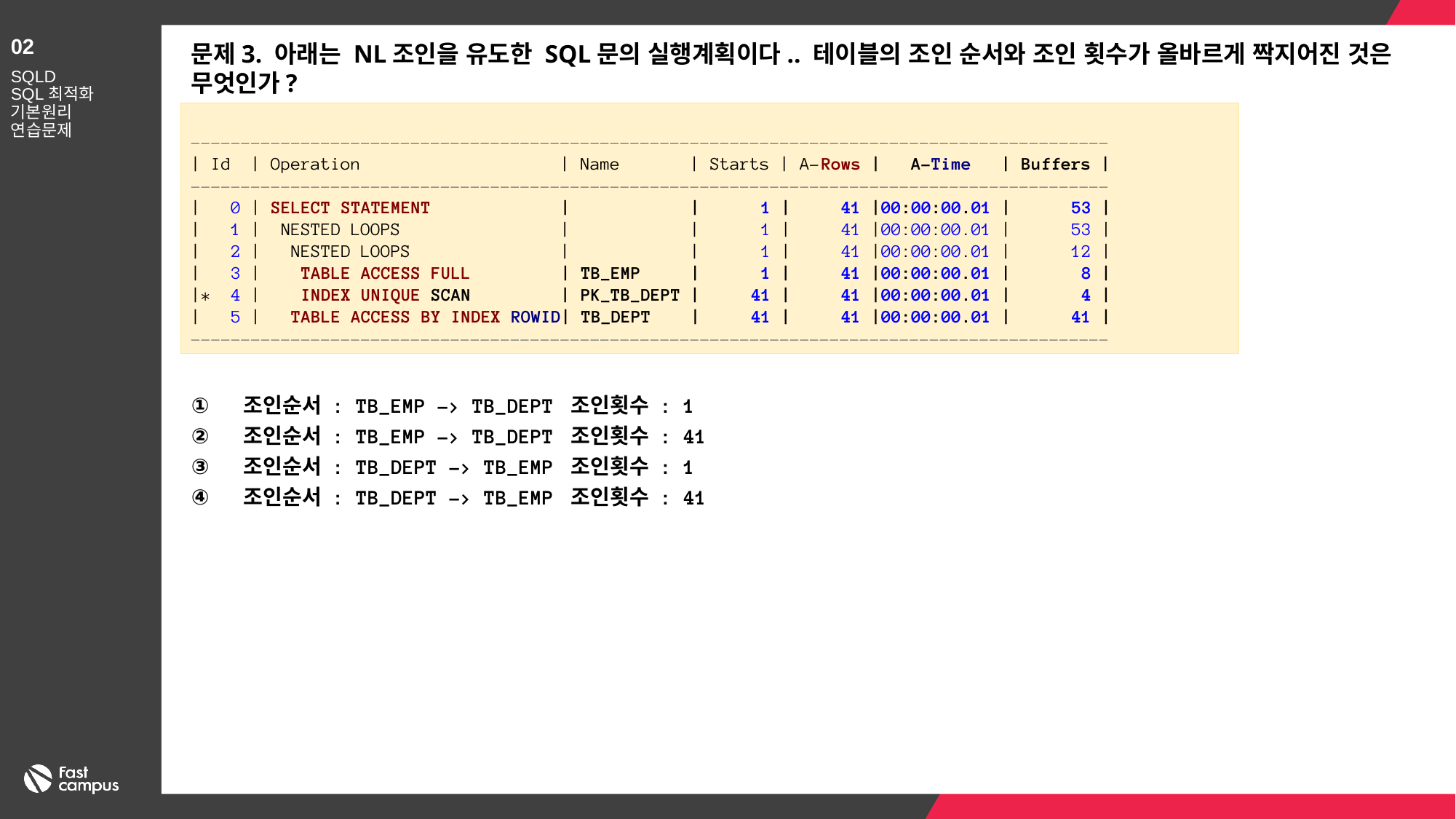

02
문제3. 아래는 NL조인을 유도한 SQL문의 실행계획이다.. 테이블의 조인 순서와 조인 횟수가 올바르게 짝지어진 것은 무엇인가?
SQLD
SQL최적화 기본원리
연습문제

--------------------------------------------------------------------------------------------
| Id  | Operation                    | Name       | Starts | A-Rows |   A-Time   | Buffers |
--------------------------------------------------------------------------------------------
|   0 | SELECT STATEMENT             |            |      1 |     41 |00:00:00.01 |      53 |
|   1 |  NESTED LOOPS                |            |      1 |     41 |00:00:00.01 |      53 |
|   2 |   NESTED LOOPS               |            |      1 |     41 |00:00:00.01 |      12 |
|   3 |    TABLE ACCESS FULL         | TB_EMP     |      1 |     41 |00:00:00.01 |       8 |
|*  4 |    INDEX UNIQUE SCAN         | PK_TB_DEPT |     41 |     41 |00:00:00.01 |       4 |
|   5 |   TABLE ACCESS BY INDEX ROWID| TB_DEPT    |     41 |     41 |00:00:00.01 |      41 |
--------------------------------------------------------------------------------------------
 조인순서 : TB_EMP -> TB_DEPT 조인횟수 : 1
 조인순서 : TB_EMP -> TB_DEPT 조인횟수 : 41
 조인순서 : TB_DEPT -> TB_EMP 조인횟수 : 1
 조인순서 : TB_DEPT -> TB_EMP 조인횟수 : 41